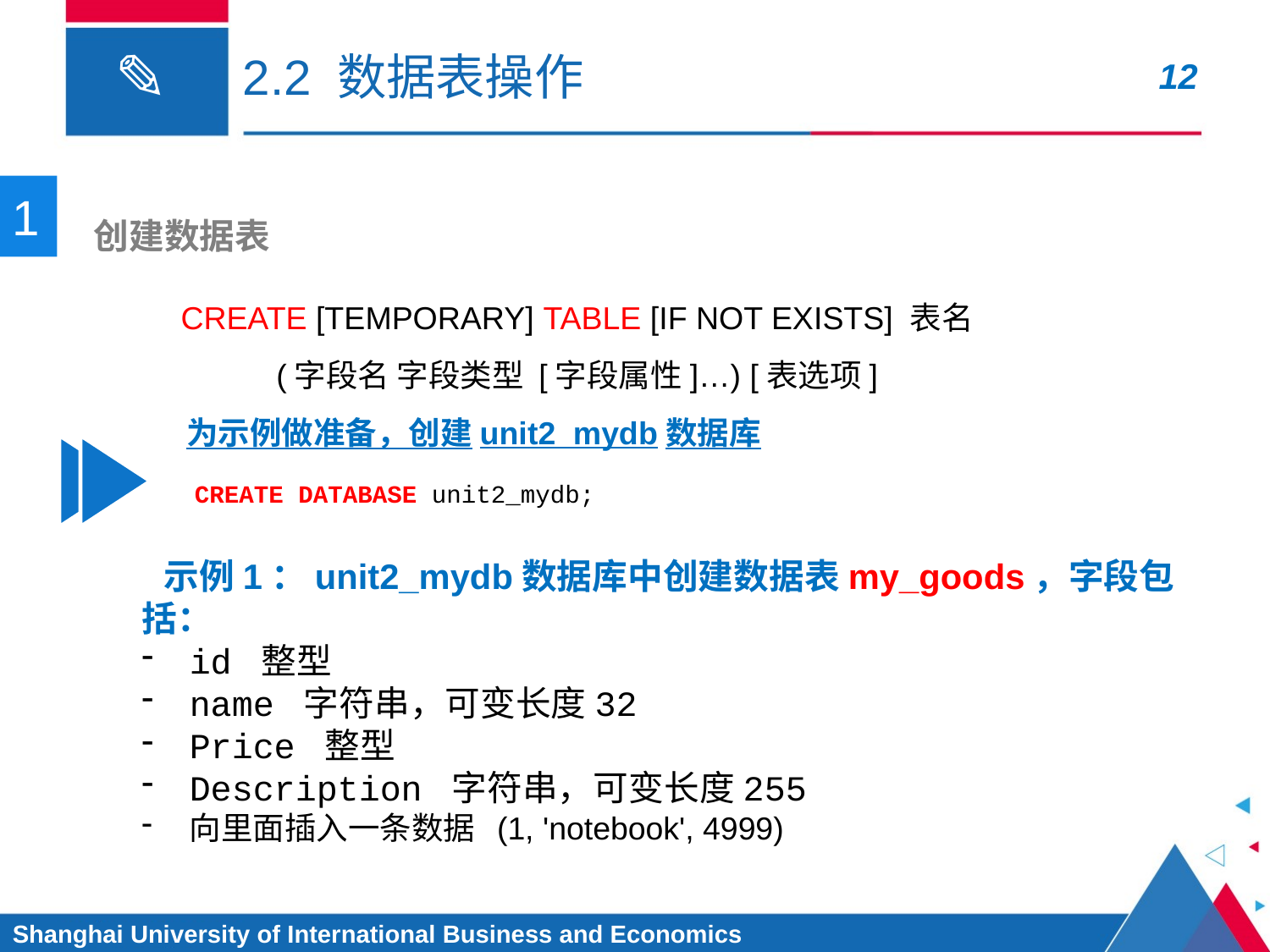

# 2.2 数据表操作

1
  创建数据表
CREATE [TEMPORARY] TABLE [IF NOT EXISTS] 表名
(字段名 字段类型 [字段属性]…) [表选项]
为示例做准备，创建unit2_mydb数据库
CREATE DATABASE unit2_mydb;

  示例1：unit2_mydb数据库中创建数据表my_goods，字段包括：
id 整型
name 字符串，可变长度32
Price 整型
Description 字符串，可变长度255
向里面插入一条数据  (1, 'notebook', 4999)